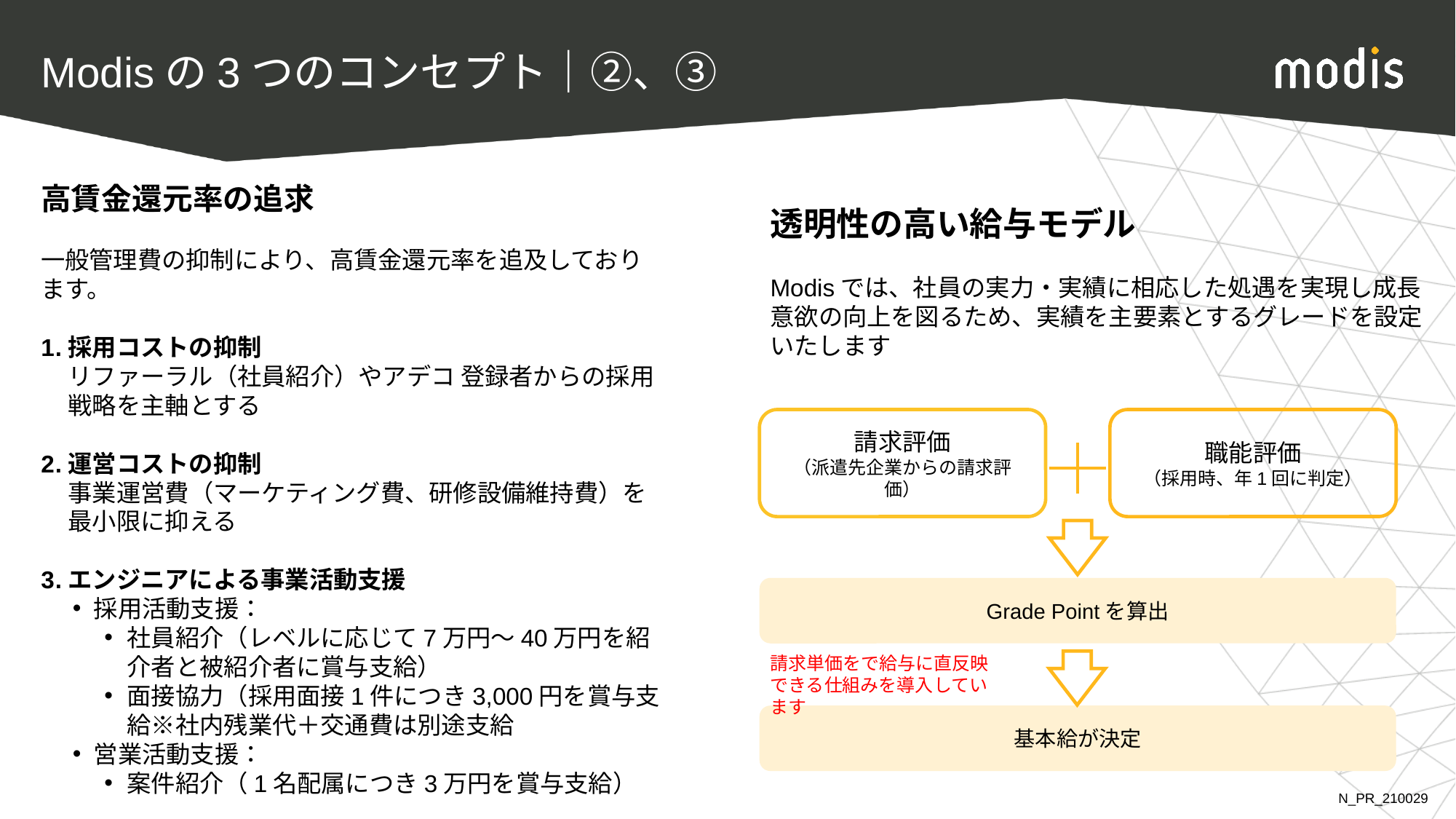

# Modisの3つのコンセプト｜②、③
高賃金還元率の追求

一般管理費の抑制により、高賃金還元率を追及しております。

採用コストの抑制
リファーラル（社員紹介）やアデコ 登録者からの採用戦略を主軸とする
運営コストの抑制
事業運営費（マーケティング費、研修設備維持費）を最小限に抑える
エンジニアによる事業活動支援
採用活動支援：
社員紹介（レベルに応じて7万円～40万円を紹介者と被紹介者に賞与支給）
面接協力（採用面接1件につき3,000円を賞与支給※社内残業代＋交通費は別途支給
営業活動支援：
案件紹介（1名配属につき3万円を賞与支給）
透明性の高い給与モデル

Modisでは、社員の実力・実績に相応した処遇を実現し成長意欲の向上を図るため、実績を主要素とするグレードを設定いたします
請求評価
（派遣先企業からの請求評価）
職能評価
（採用時、年1回に判定）

Grade Pointを算出
請求単価をで給与に直反映できる仕組みを導入しています

基本給が決定
N_PR_210029